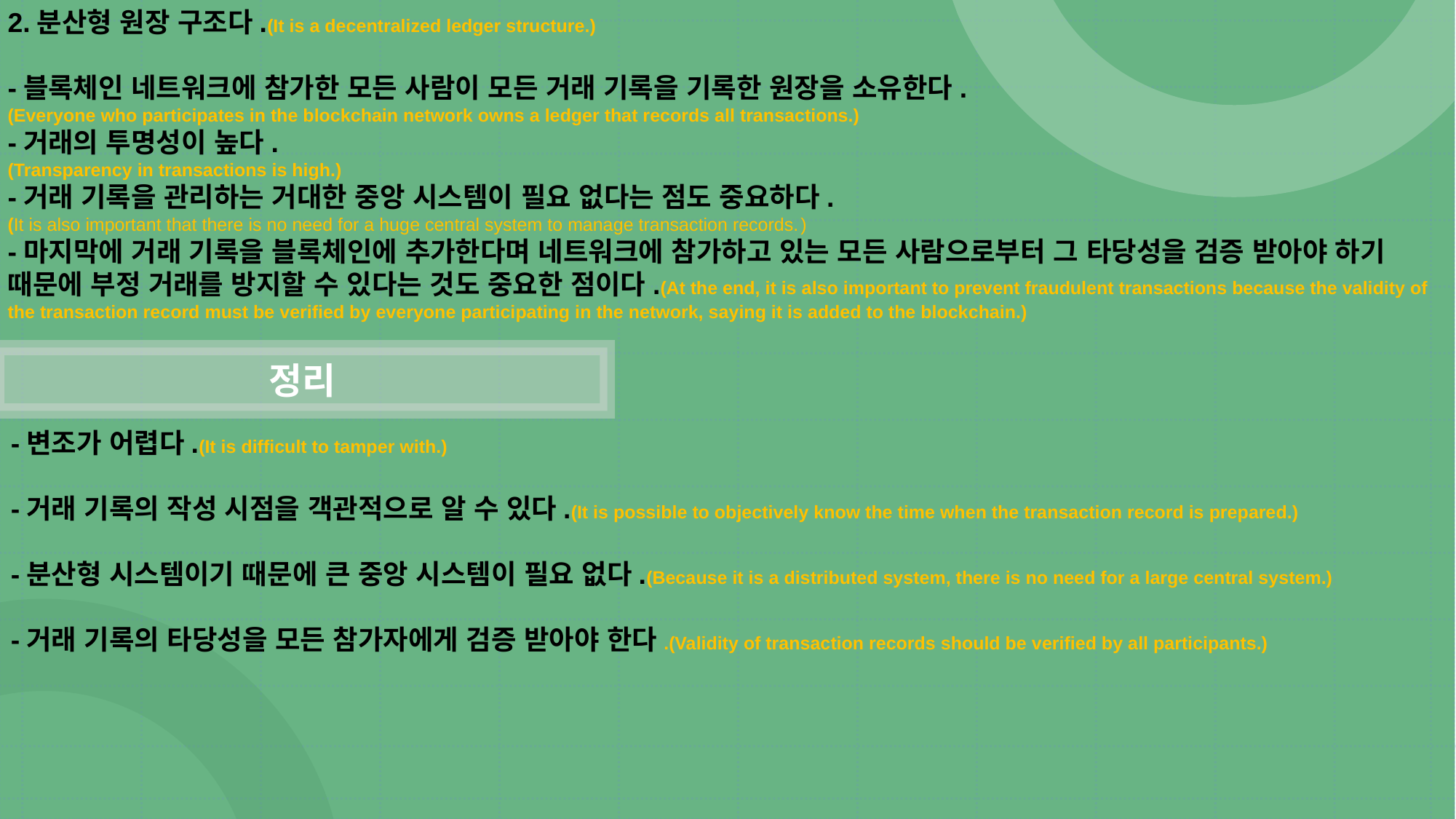

2.분산형 원장 구조다.(It is a decentralized ledger structure.)

-블록체인 네트워크에 참가한 모든 사람이 모든 거래 기록을 기록한 원장을 소유한다.
(Everyone who participates in the blockchain network owns a ledger that records all transactions.)
-거래의 투명성이 높다.
(Transparency in transactions is high.)
-거래 기록을 관리하는 거대한 중앙 시스템이 필요 없다는 점도 중요하다.
(It is also important that there is no need for a huge central system to manage transaction records.)
-마지막에 거래 기록을 블록체인에 추가한다며 네트워크에 참가하고 있는 모든 사람으로부터 그 타당성을 검증 받아야 하기 때문에 부정 거래를 방지할 수 있다는 것도 중요한 점이다.(At the end, it is also important to prevent fraudulent transactions because the validity of the transaction record must be verified by everyone participating in the network, saying it is added to the blockchain.)

정리
-변조가 어렵다.(It is difficult to tamper with.)

-거래 기록의 작성 시점을 객관적으로 알 수 있다.(It is possible to objectively know the time when the transaction record is prepared.)

-분산형 시스템이기 때문에 큰 중앙 시스템이 필요 없다.(Because it is a distributed system, there is no need for a large central system.)

-거래 기록의 타당성을 모든 참가자에게 검증 받아야 한다.(Validity of transaction records should be verified by all participants.)